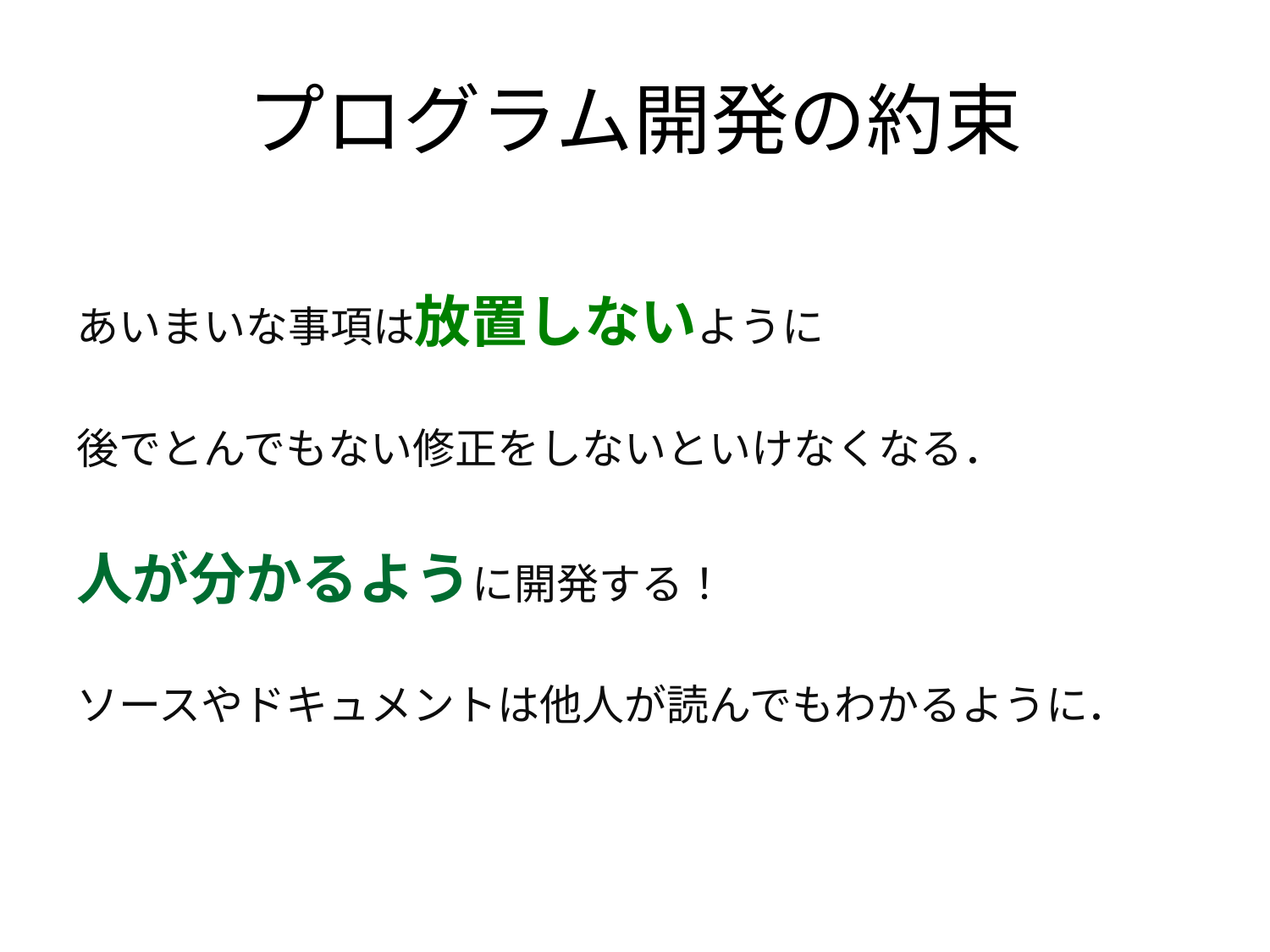

# プログラム開発の約束
あいまいな事項は放置しないように

後でとんでもない修正をしないといけなくなる．

人が分かるように開発する！

ソースやドキュメントは他人が読んでもわかるように．